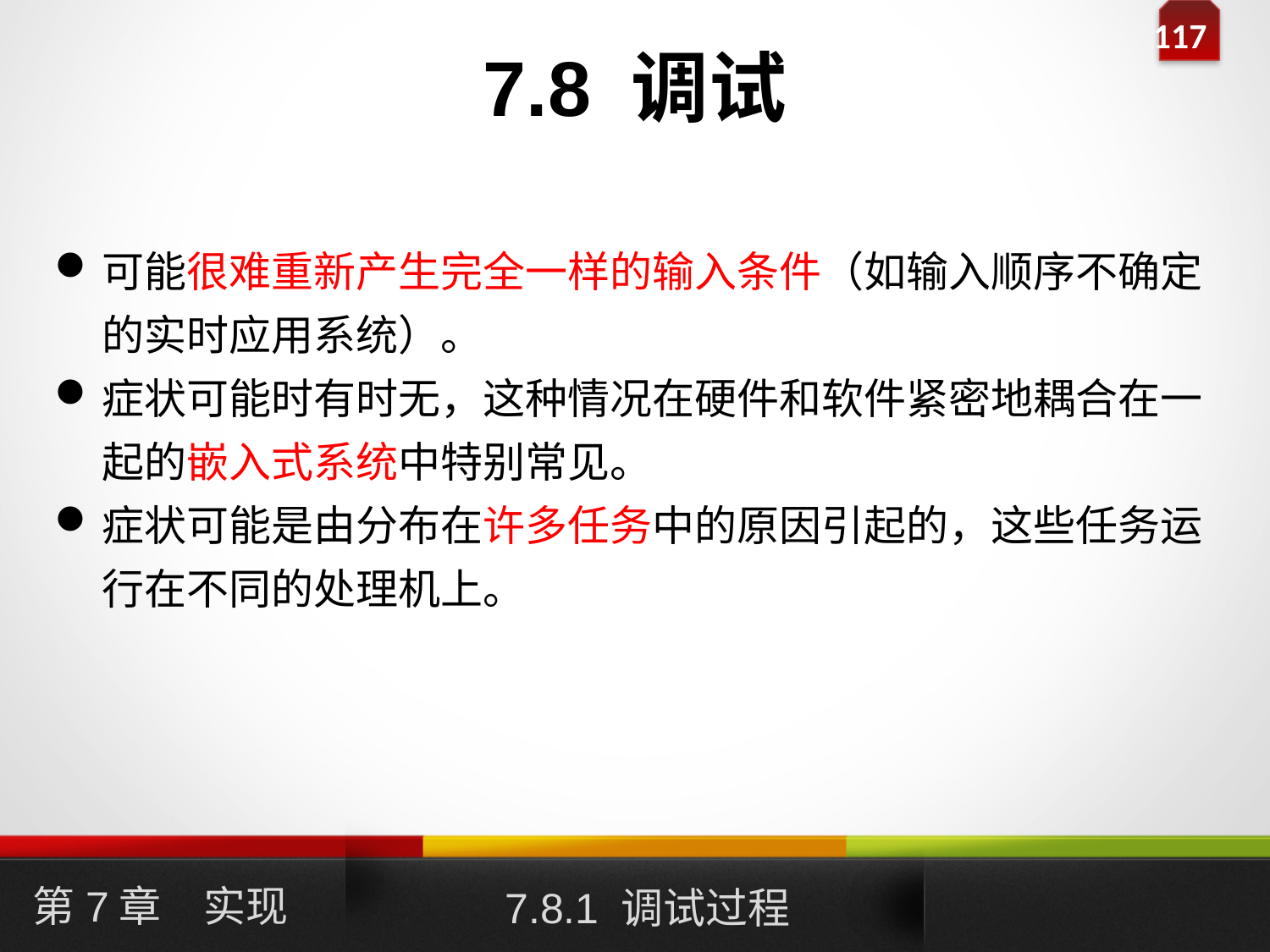

# 7.8 调试
可能很难重新产生完全一样的输入条件（如输入顺序不确定的实时应用系统）。
症状可能时有时无，这种情况在硬件和软件紧密地耦合在一起的嵌入式系统中特别常见。
症状可能是由分布在许多任务中的原因引起的，这些任务运行在不同的处理机上。
第7章　实现
7.8.1 调试过程